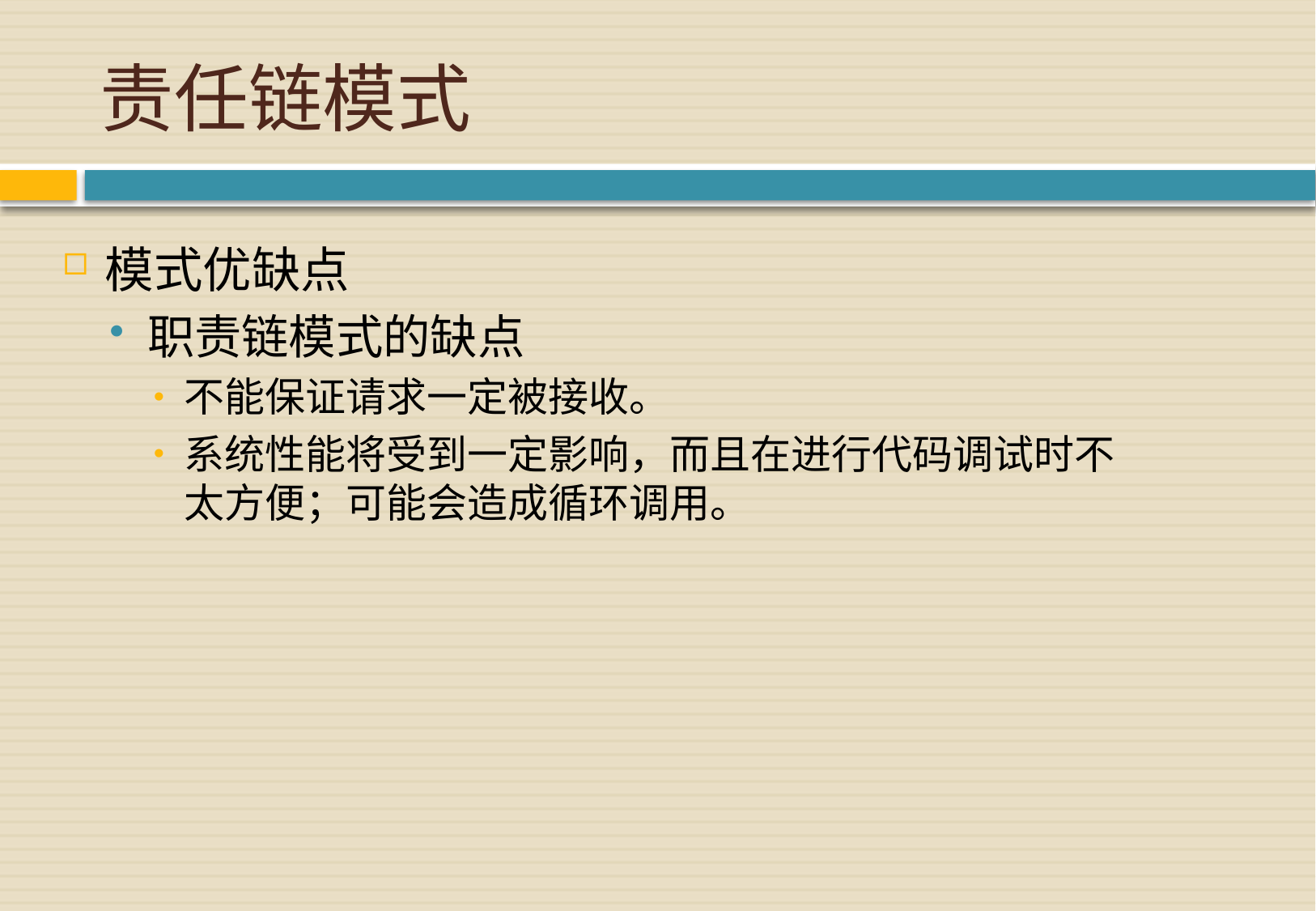

# 责任链模式
模式优缺点
职责链模式的缺点
不能保证请求一定被接收。
系统性能将受到一定影响，而且在进行代码调试时不太方便；可能会造成循环调用。